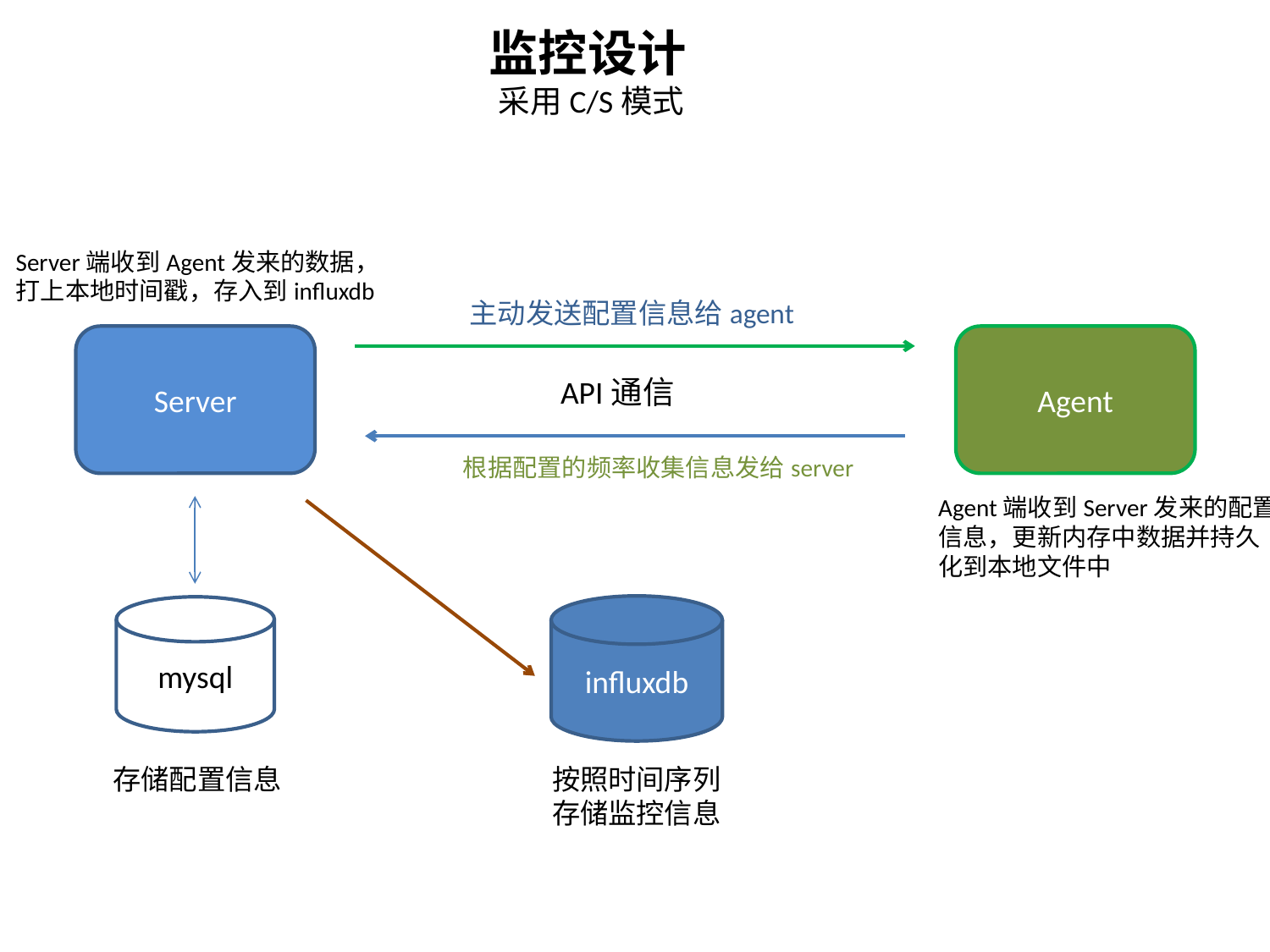

监控设计
     采用C/S模式
Server端收到Agent发来的数据，
打上本地时间戳，存入到influxdb
主动发送配置信息给agent
Server
Agent
API通信
根据配置的频率收集信息发给server
Agent端收到Server发来的配置
信息，更新内存中数据并持久
化到本地文件中
influxdb
mysql
存储配置信息
按照时间序列
存储监控信息